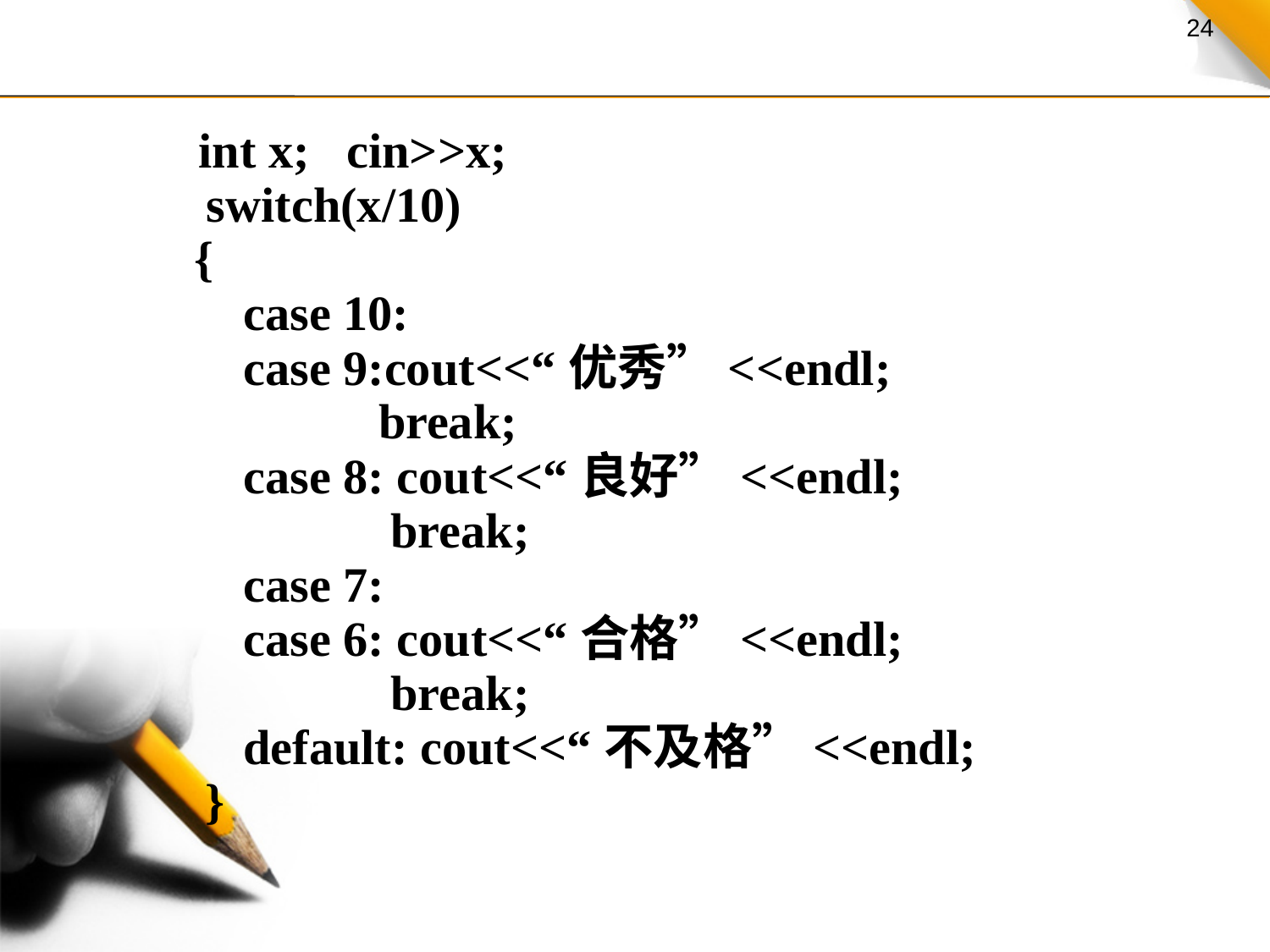

int x;   cin>>x;
    switch(x/10)
   {
       case 10:
       case 9:cout<<“优秀”<<endl;
                  break;
       case 8: cout<<“良好”<<endl;
                   break;
       case 7:
       case 6: cout<<“合格”<<endl;
                   break;
       default: cout<<“不及格”<<endl;
	}